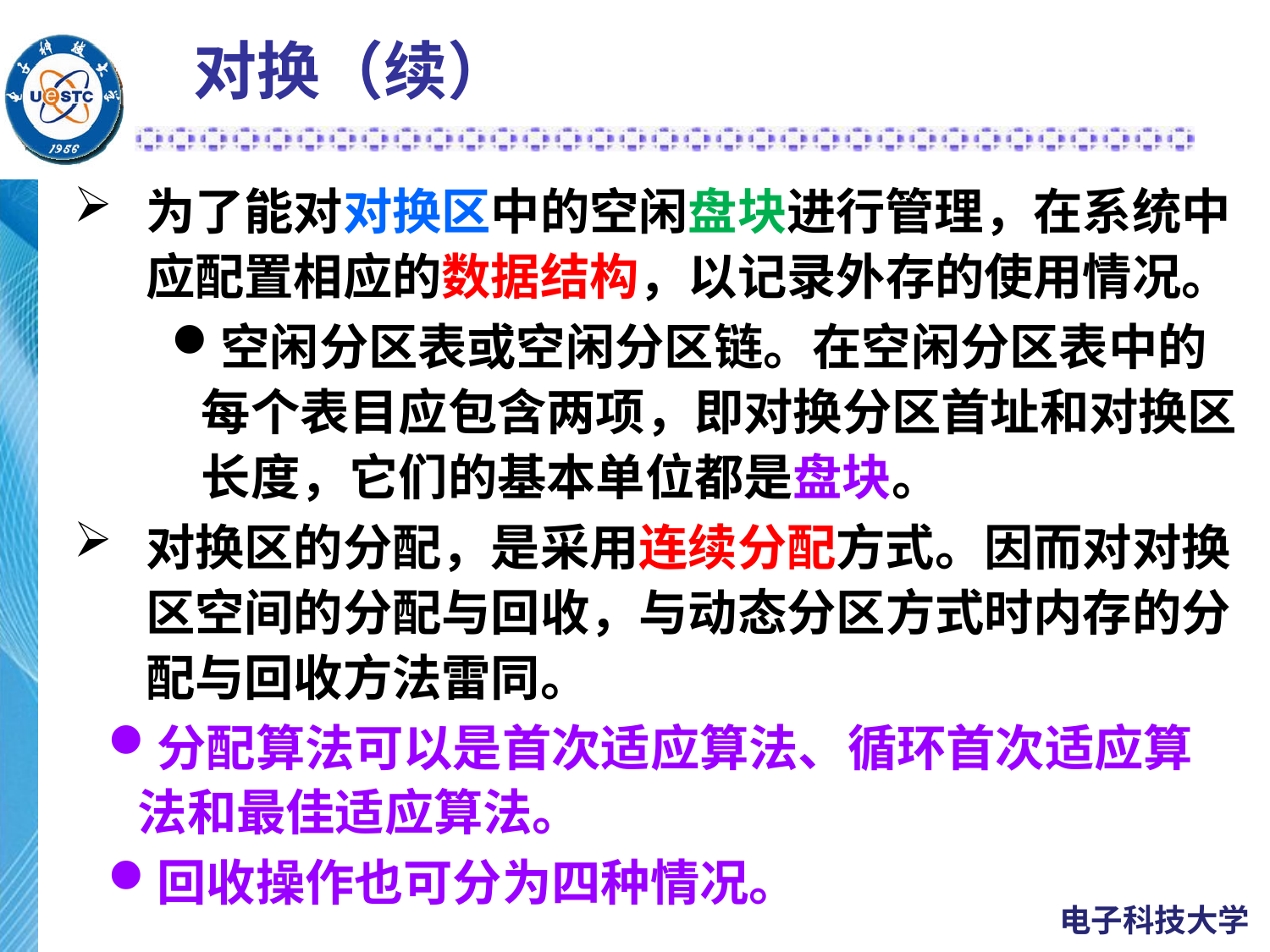

对换（续）
为了能对对换区中的空闲盘块进行管理，在系统中应配置相应的数据结构，以记录外存的使用情况。
空闲分区表或空闲分区链。在空闲分区表中的每个表目应包含两项，即对换分区首址和对换区长度，它们的基本单位都是盘块。
对换区的分配，是采用连续分配方式。因而对对换区空间的分配与回收，与动态分区方式时内存的分配与回收方法雷同。
分配算法可以是首次适应算法、循环首次适应算法和最佳适应算法。
回收操作也可分为四种情况。